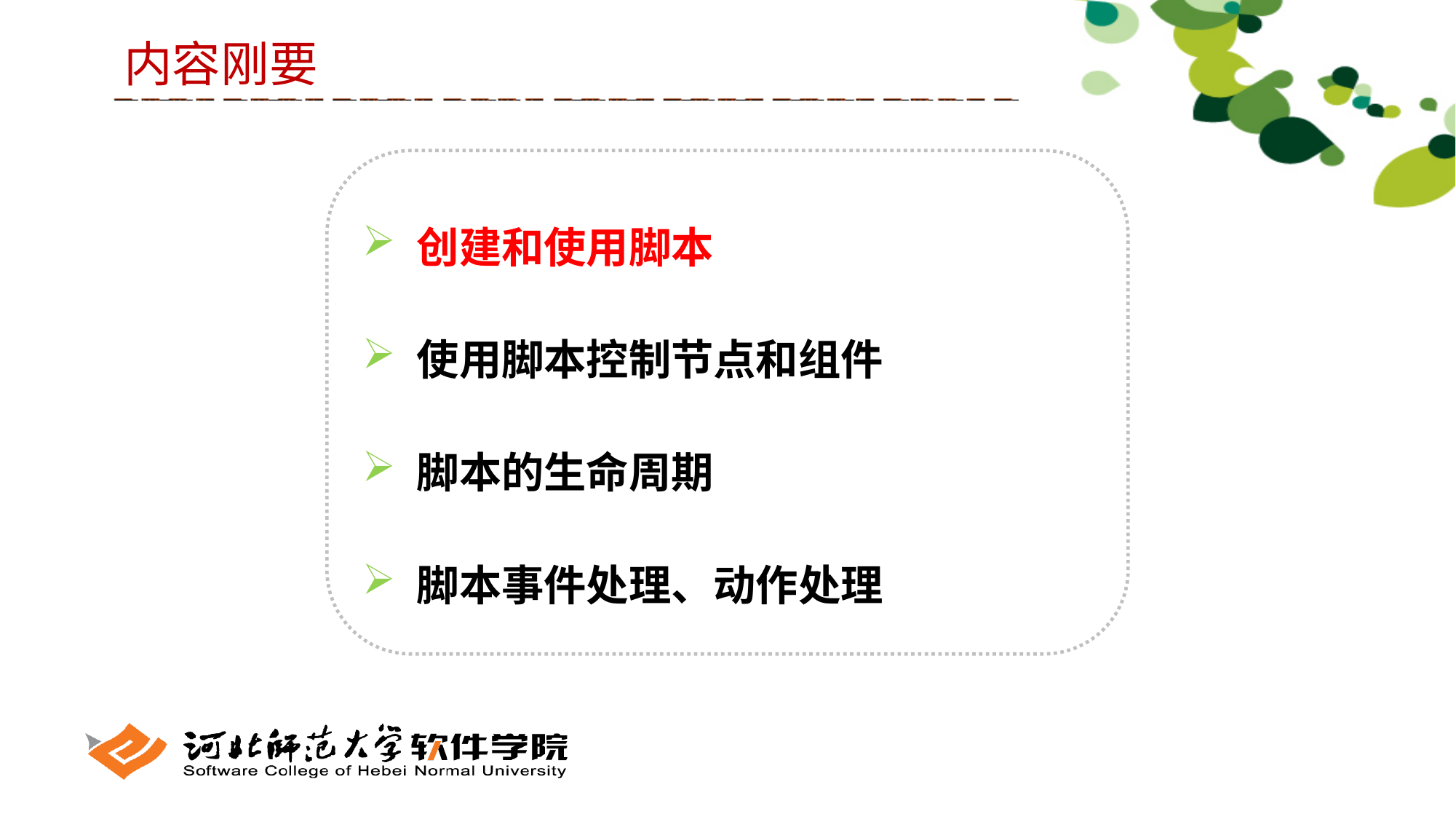

内容刚要
创建和使用脚本
使用脚本控制节点和组件
脚本的生命周期
脚本事件处理、动作处理